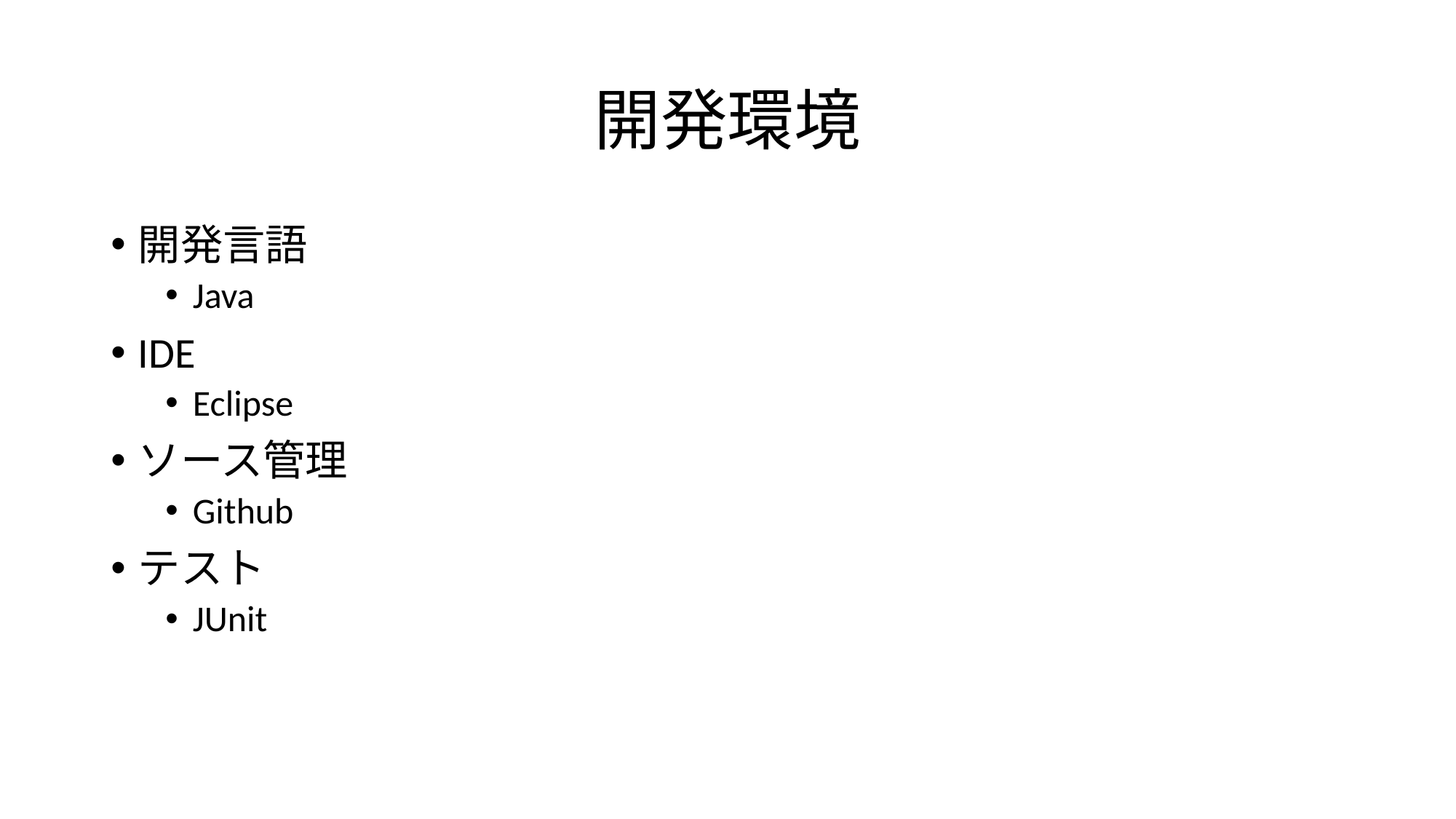

# 開発環境
開発言語
Java
IDE
Eclipse
ソース管理
Github
テスト
JUnit